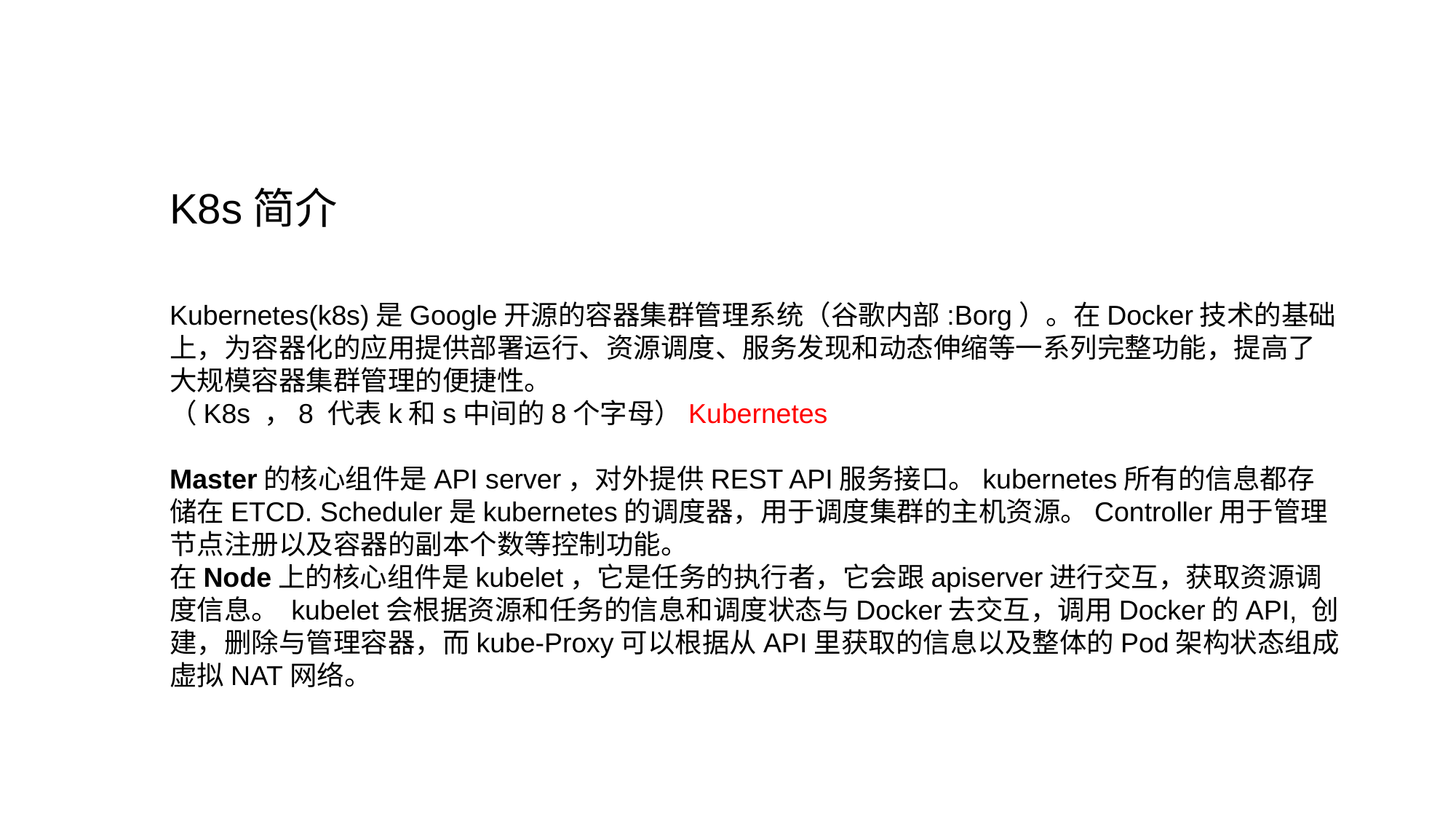

K8s简介

Kubernetes(k8s)是Google开源的容器集群管理系统（谷歌内部:Borg）。在Docker技术的基础上，为容器化的应用提供部署运行、资源调度、服务发现和动态伸缩等一系列完整功能，提高了大规模容器集群管理的便捷性。
（K8s ，8 代表k和s中间的8个字母）Kubernetes

Master的核心组件是API server，对外提供REST API服务接口。kubernetes所有的信息都存储在ETCD. Scheduler是kubernetes的调度器，用于调度集群的主机资源。Controller用于管理节点注册以及容器的副本个数等控制功能。
在Node上的核心组件是kubelet，它是任务的执行者，它会跟apiserver进行交互，获取资源调度信息。 kubelet会根据资源和任务的信息和调度状态与Docker去交互，调用Docker的API, 创建，删除与管理容器，而kube-Proxy可以根据从API里获取的信息以及整体的Pod架构状态组成虚拟NAT网络。